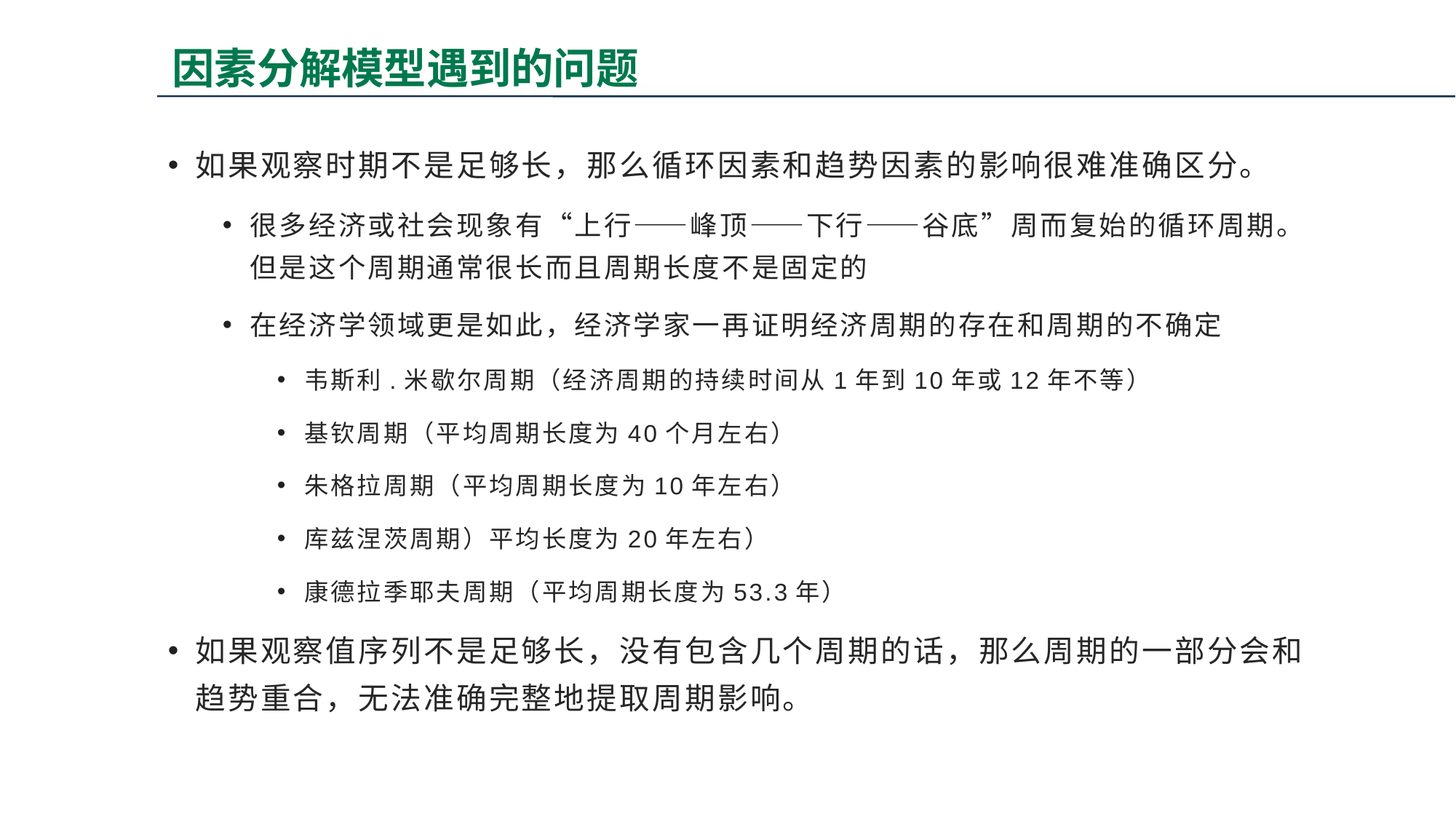

# 因素分解模型遇到的问题
如果观察时期不是足够长，那么循环因素和趋势因素的影响很难准确区分。
很多经济或社会现象有“上行——峰顶——下行——谷底”周而复始的循环周期。但是这个周期通常很长而且周期长度不是固定的
在经济学领域更是如此，经济学家一再证明经济周期的存在和周期的不确定
韦斯利.米歇尔周期（经济周期的持续时间从1年到10年或12年不等）
基钦周期（平均周期长度为40个月左右）
朱格拉周期（平均周期长度为10年左右）
库兹涅茨周期）平均长度为20年左右）
康德拉季耶夫周期（平均周期长度为53.3年）
如果观察值序列不是足够长，没有包含几个周期的话，那么周期的一部分会和趋势重合，无法准确完整地提取周期影响。